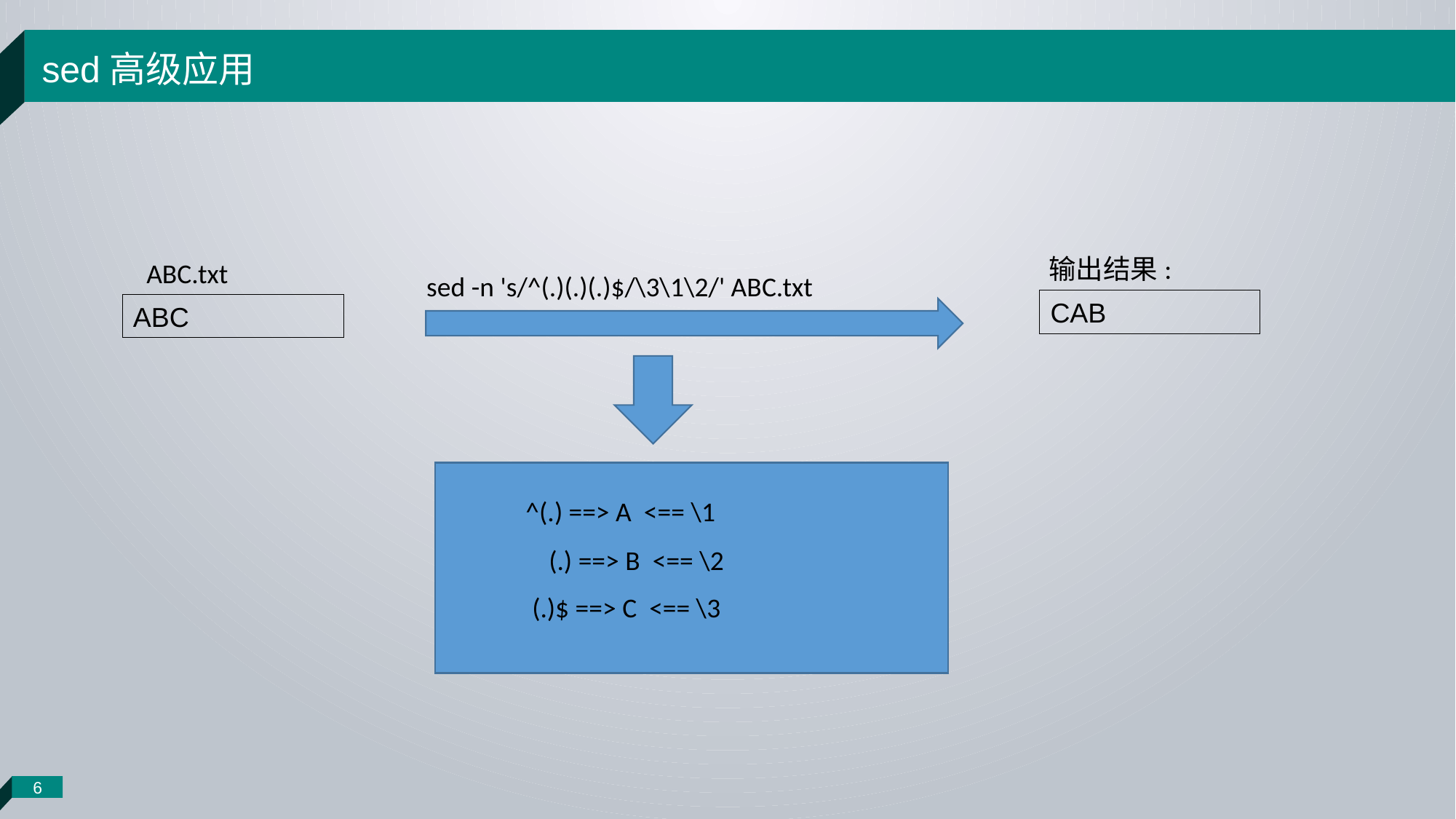

6

sed高级应用
输出结果:
ABC.txt
sed -n 's/^(.)(.)(.)$/\3\1\2/' ABC.txt
CAB
ABC

^(.) ==> A  <== \1
(.) ==> B  <== \2
(.)$ ==> C  <== \3